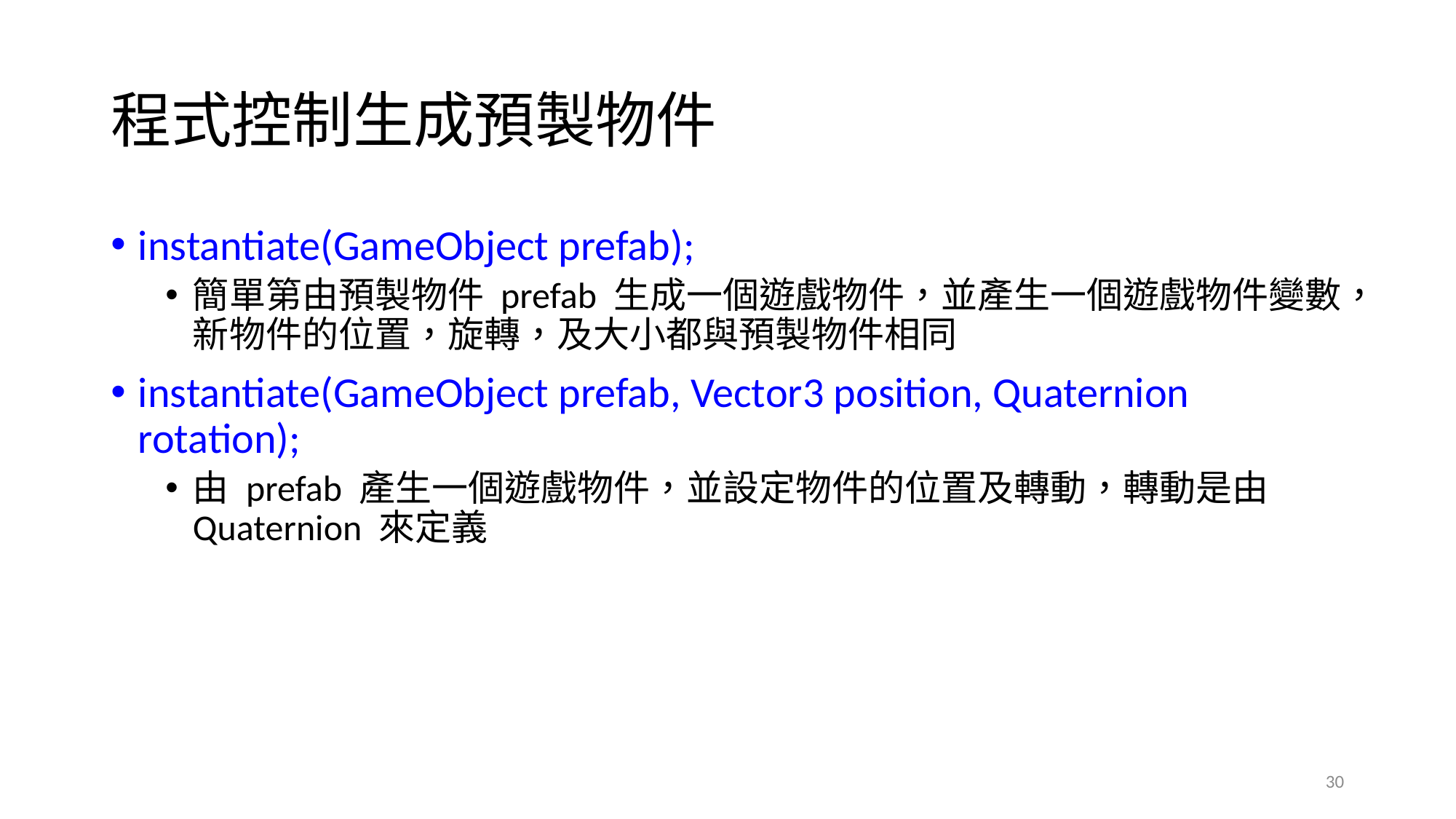

# 程式控制生成預製物件
instantiate(GameObject prefab);
簡單第由預製物件 prefab 生成一個遊戲物件，並產生一個遊戲物件變數，新物件的位置，旋轉，及大小都與預製物件相同
instantiate(GameObject prefab, Vector3 position, Quaternion rotation);
由 prefab 產生一個遊戲物件，並設定物件的位置及轉動，轉動是由 Quaternion 來定義
30